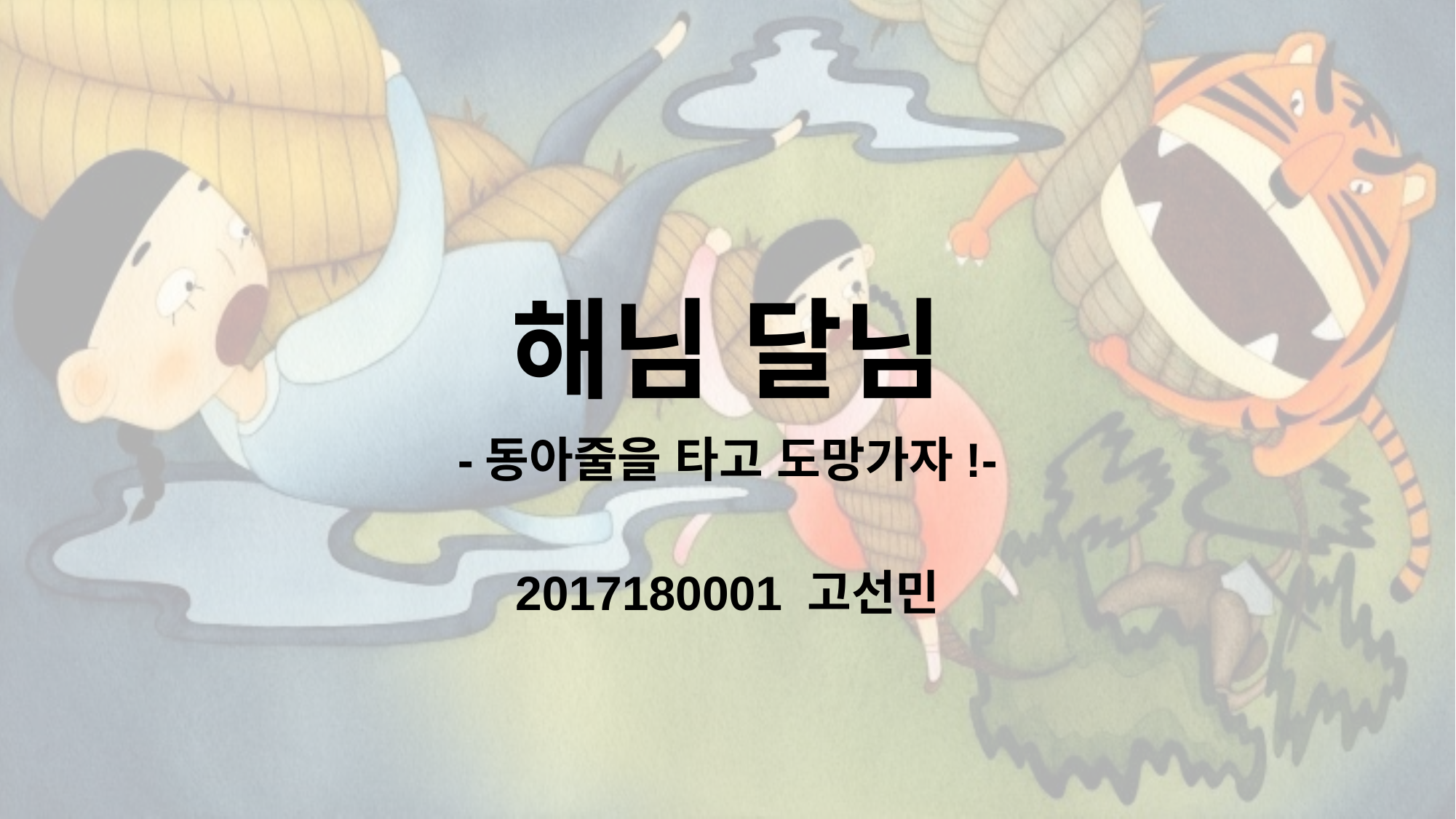

# 해님 달님
-동아줄을 타고 도망가자!-

2017180001 고선민